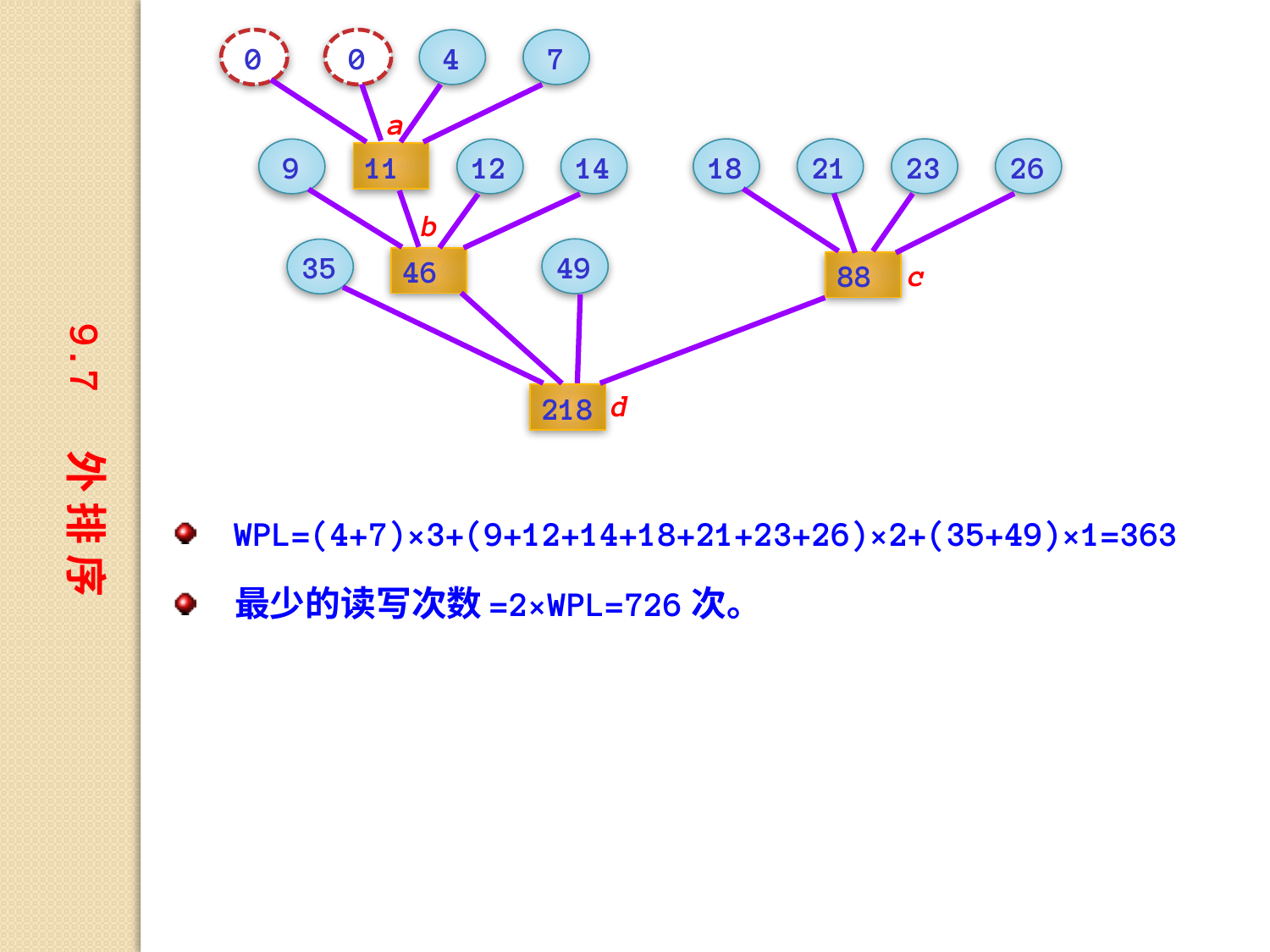

0
0
4
7

a
18
21
23
26
9
12
14
11

b
49
35
46
c
88

d
218
9.7  外 排 序
WPL=(4+7)×3+(9+12+14+18+21+23+26)×2+(35+49)×1=363
最少的读写次数=2×WPL=726次。